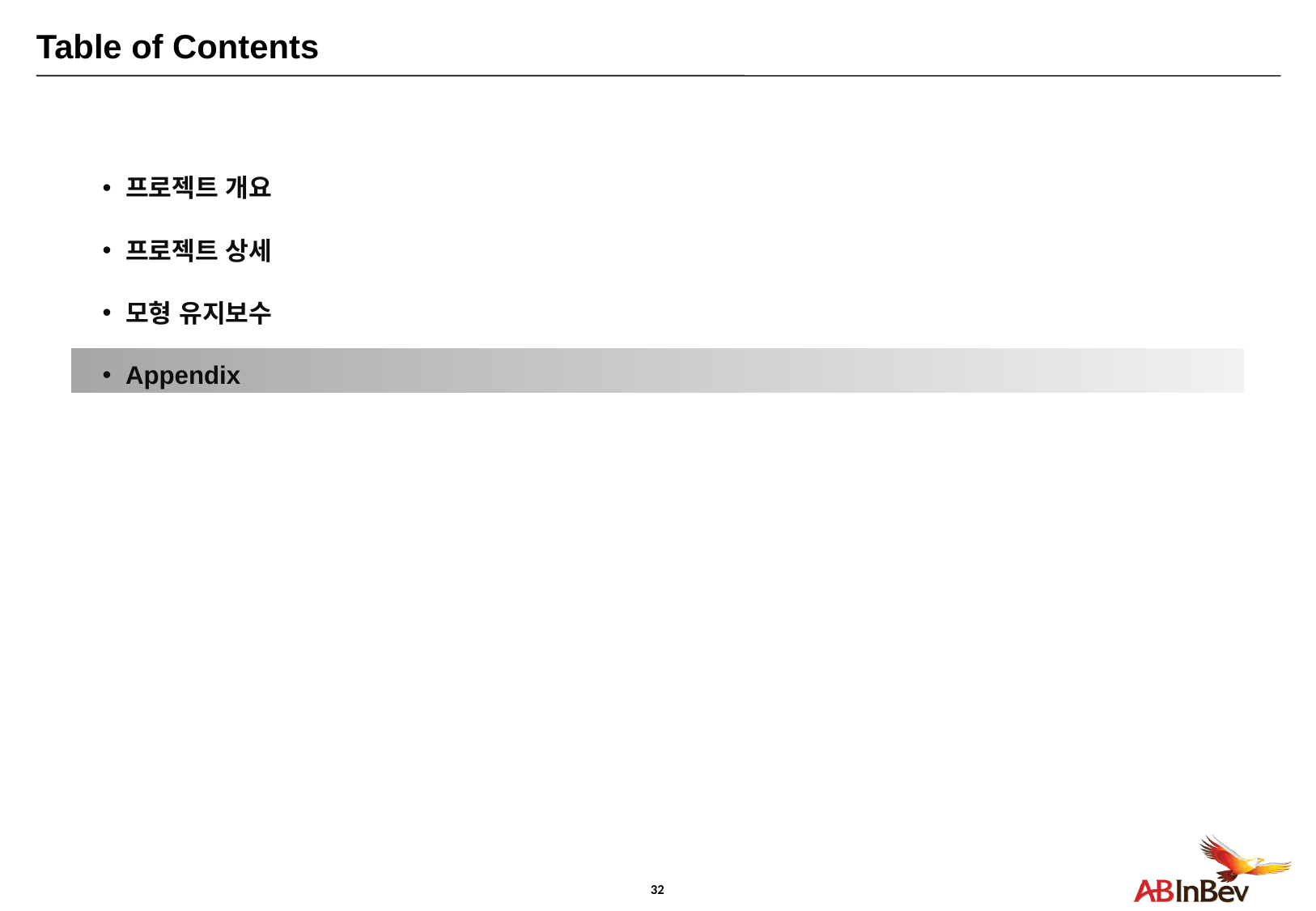

# Table of Contents
프로젝트 개요
프로젝트 상세
모형 유지보수
Appendix